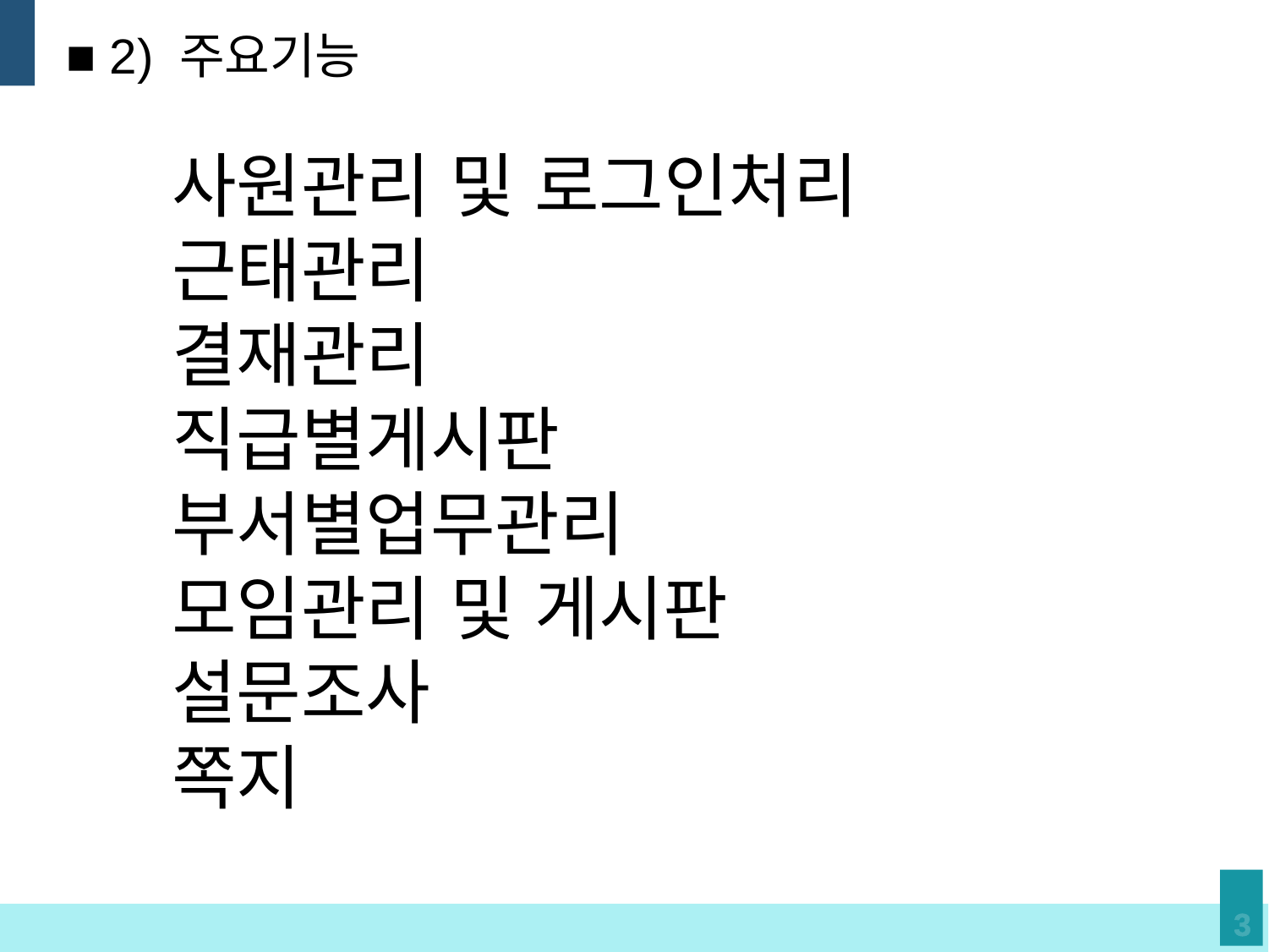

■ 2) 주요기능

사원관리 및 로그인처리
근태관리
결재관리
직급별게시판
부서별업무관리
모임관리 및 게시판
설문조사
쪽지
3